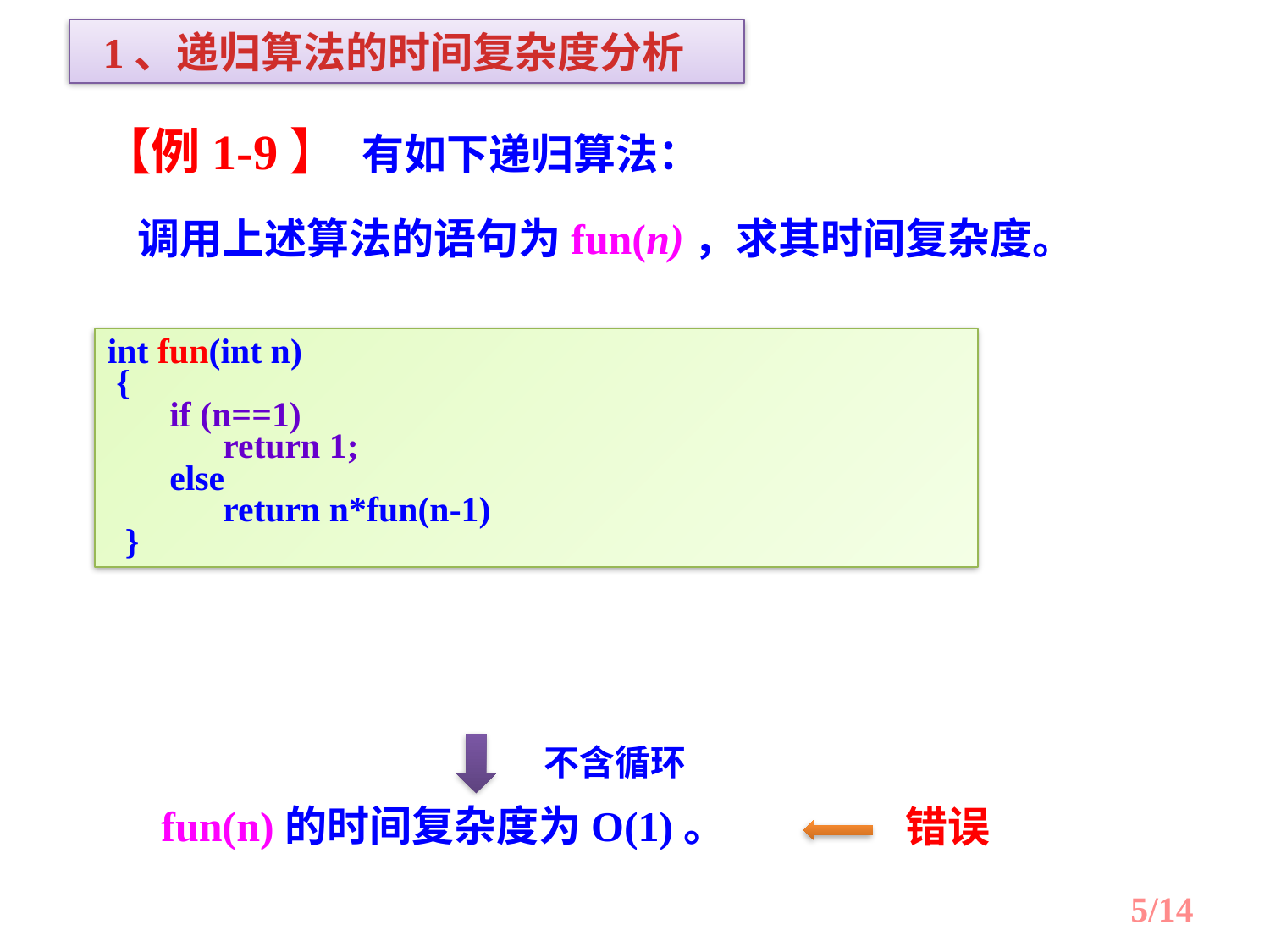

1、递归算法的时间复杂度分析
 【例1-9】  有如下递归算法：
调用上述算法的语句为fun(n)，求其时间复杂度。
int fun(int n)
 {
       if (n==1)
             return 1;
       else
             return n*fun(n-1)
  }

不含循环
fun(n)的时间复杂度为O(1)。
错误

5/14